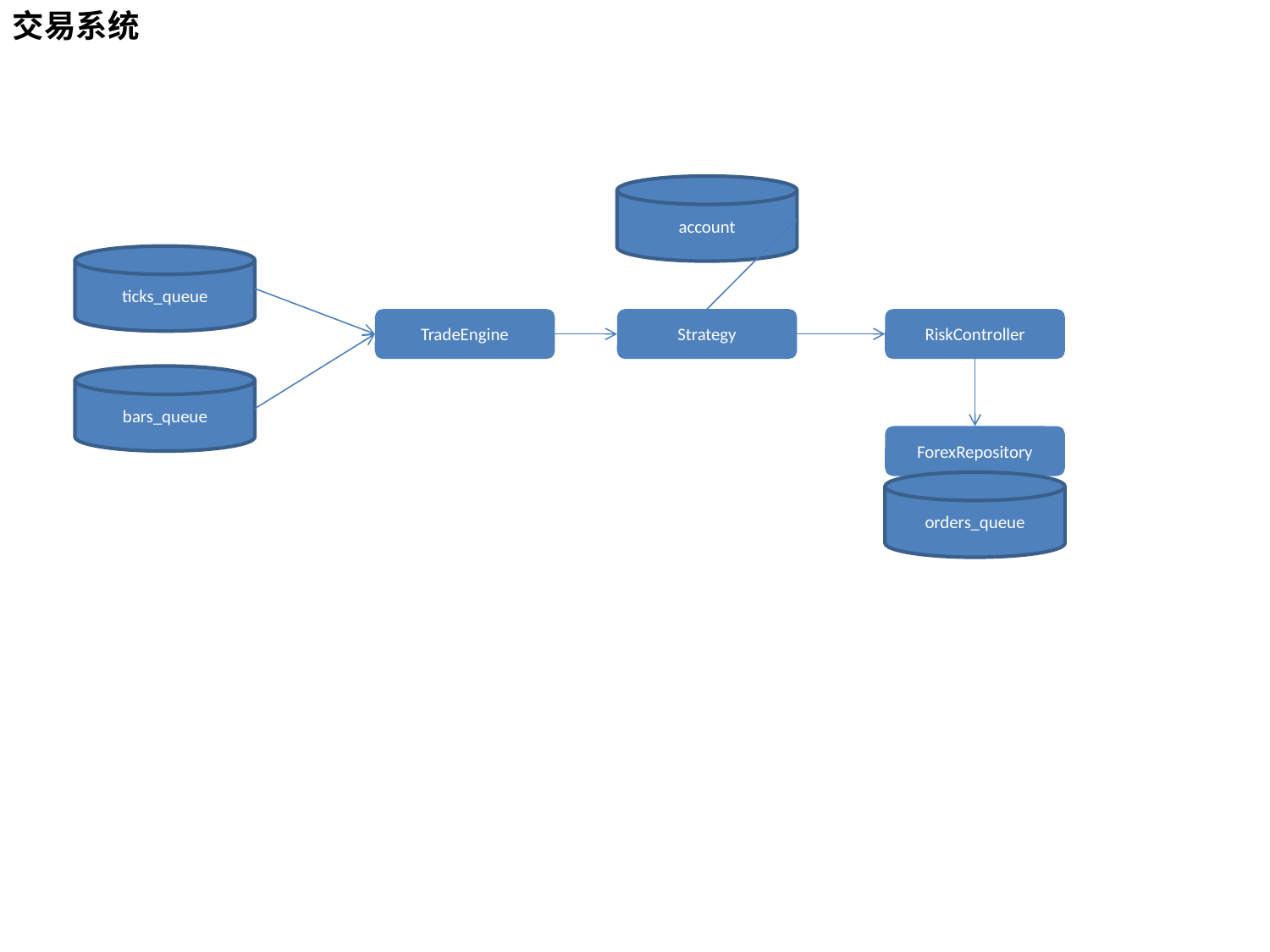

交易系统
account
ticks_queue
TradeEngine
Strategy
RiskController
bars_queue
ForexRepository
orders_queue